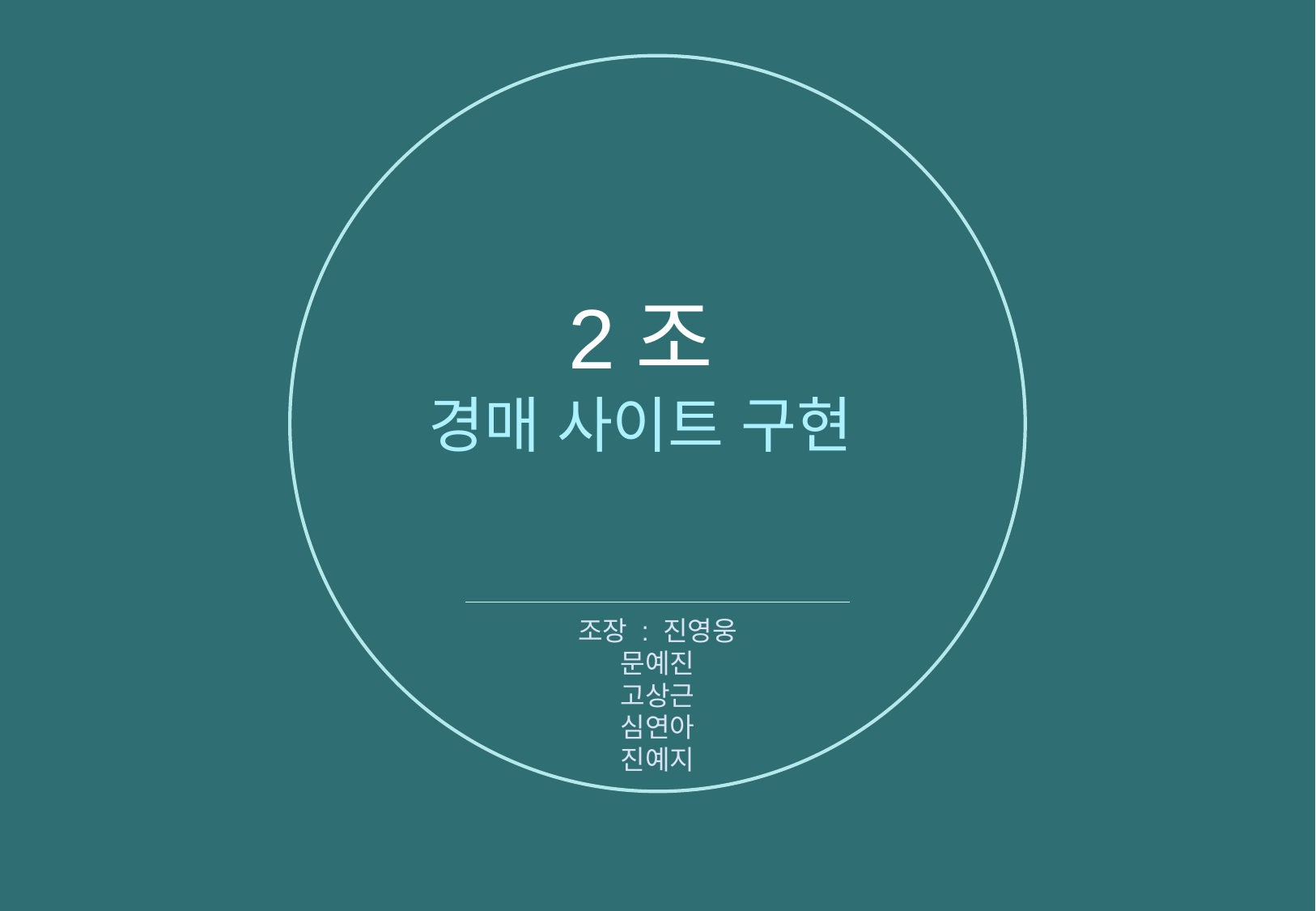

2조
경매 사이트 구현

조장 : 진영웅
문예진
고상근
심연아
진예지